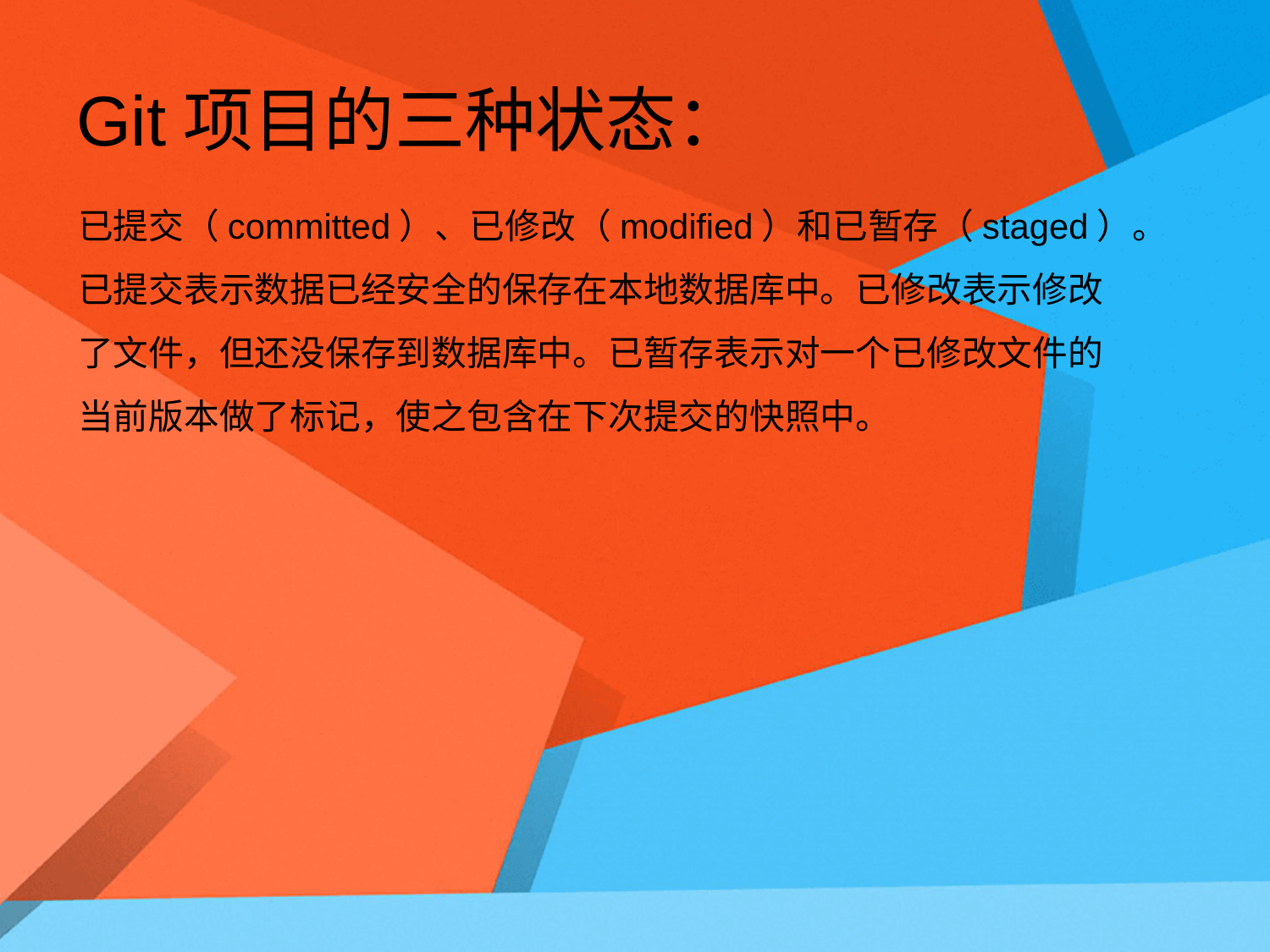

Git项目的三种状态：
已提交（committed）、已修改（modified）和已暂存（staged）。已提交表示数据已经安全的保存在本地数据库中。已修改表示修改了文件，但还没保存到数据库中。已暂存表示对一个已修改文件的当前版本做了标记，使之包含在下次提交的快照中。